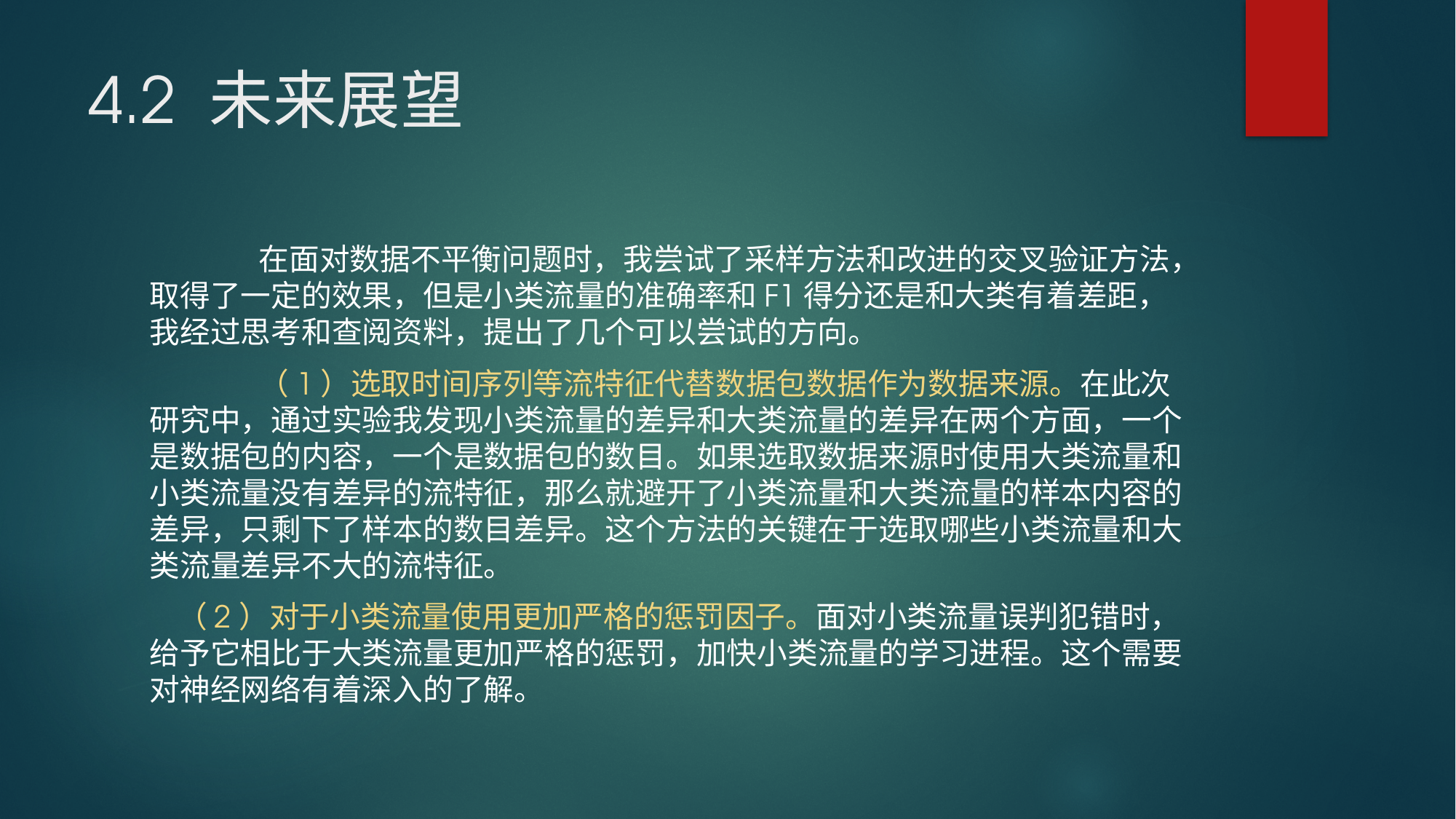

# 4.2 未来展望
	在面对数据不平衡问题时，我尝试了采样方法和改进的交叉验证方法，取得了一定的效果，但是小类流量的准确率和F1得分还是和大类有着差距，我经过思考和查阅资料，提出了几个可以尝试的方向。
	（1）选取时间序列等流特征代替数据包数据作为数据来源。在此次研究中，通过实验我发现小类流量的差异和大类流量的差异在两个方面，一个是数据包的内容，一个是数据包的数目。如果选取数据来源时使用大类流量和小类流量没有差异的流特征，那么就避开了小类流量和大类流量的样本内容的差异，只剩下了样本的数目差异。这个方法的关键在于选取哪些小类流量和大类流量差异不大的流特征。
   （2）对于小类流量使用更加严格的惩罚因子。面对小类流量误判犯错时，给予它相比于大类流量更加严格的惩罚，加快小类流量的学习进程。这个需要对神经网络有着深入的了解。